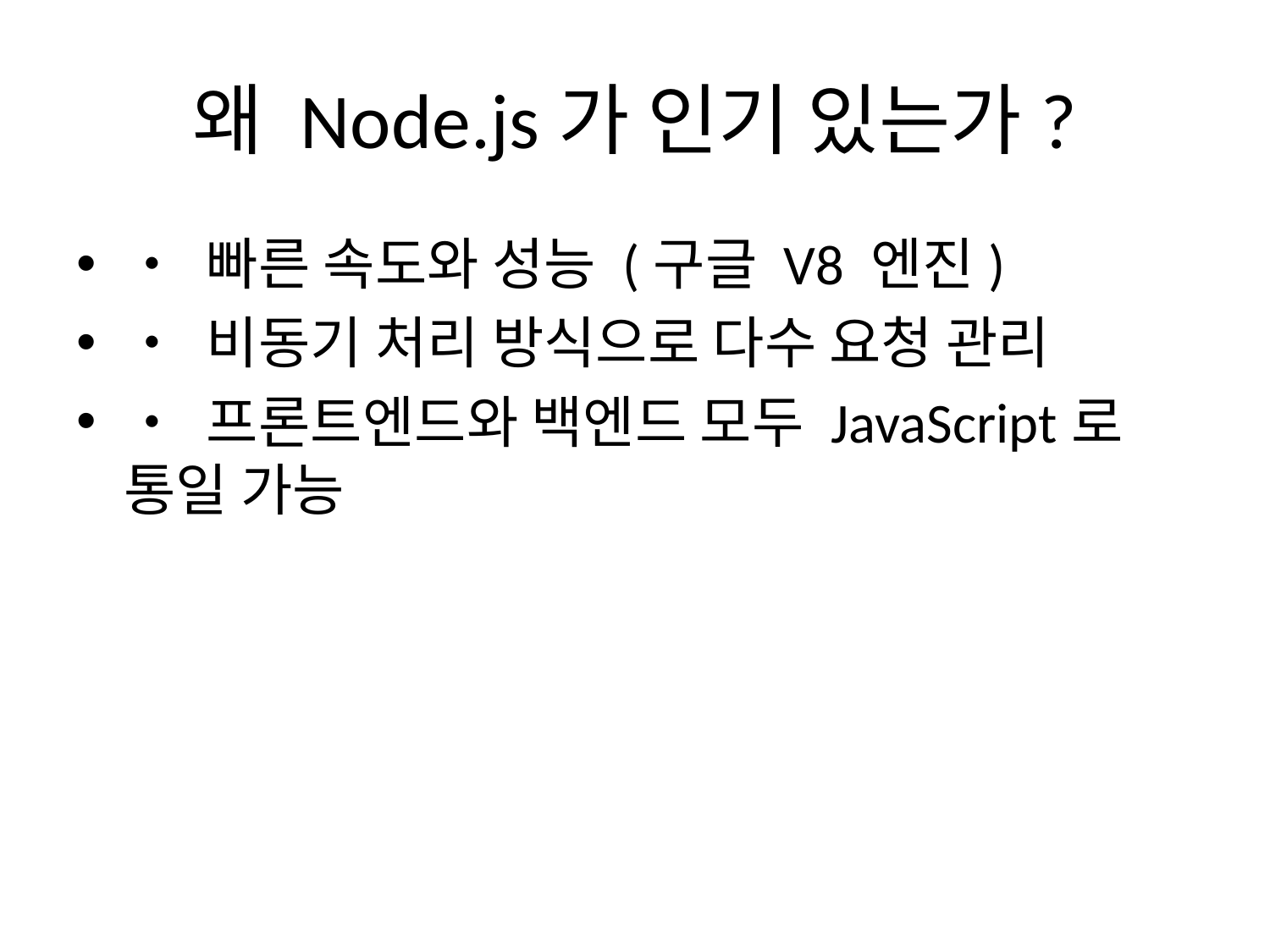

# 왜 Node.js가 인기 있는가?
• 빠른 속도와 성능 (구글 V8 엔진)
• 비동기 처리 방식으로 다수 요청 관리
• 프론트엔드와 백엔드 모두 JavaScript로 통일 가능